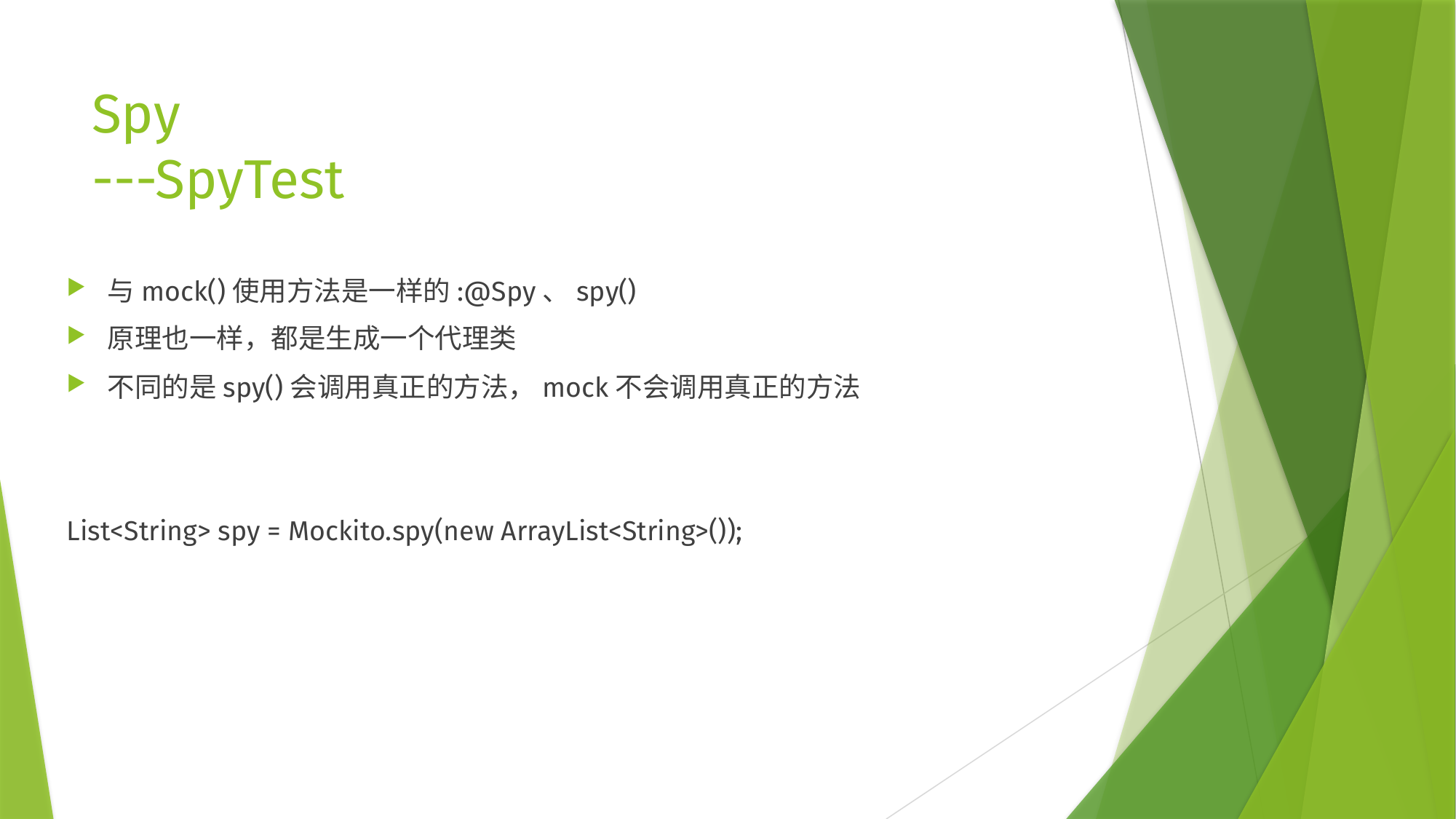

# Spy ---SpyTest
与mock()使用方法是一样的:@Spy、spy()
原理也一样，都是生成一个代理类
不同的是spy()会调用真正的方法，mock不会调用真正的方法

List<String> spy = Mockito.spy(new ArrayList<String>());